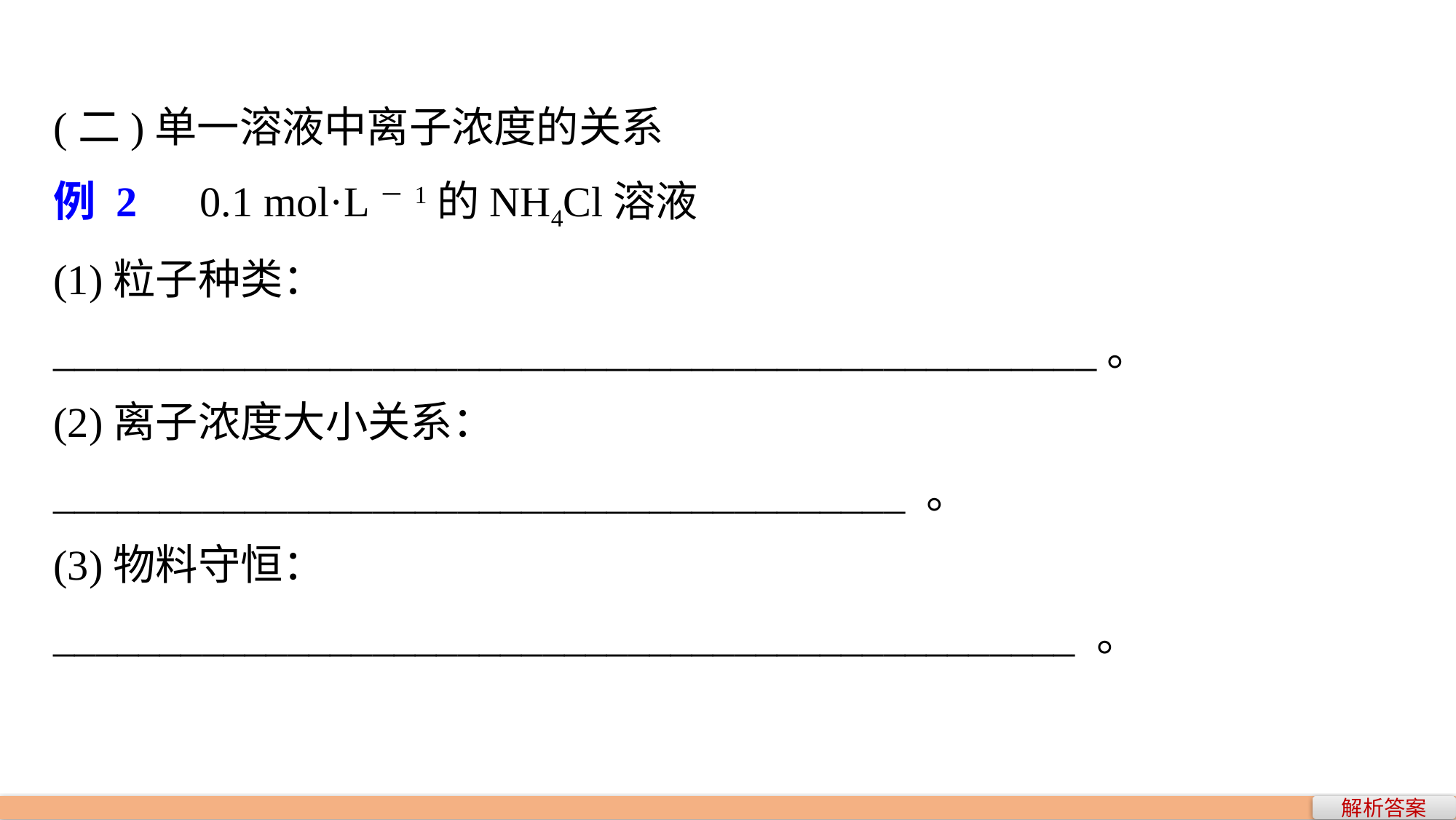

(二)单一溶液中离子浓度的关系
例 2　0.1 mol·L－1的NH4Cl溶液
(1)粒子种类：_________________________________________________。
(2)离子浓度大小关系： ________________________________________ 。
(3)物料守恒： ________________________________________________ 。
解析答案